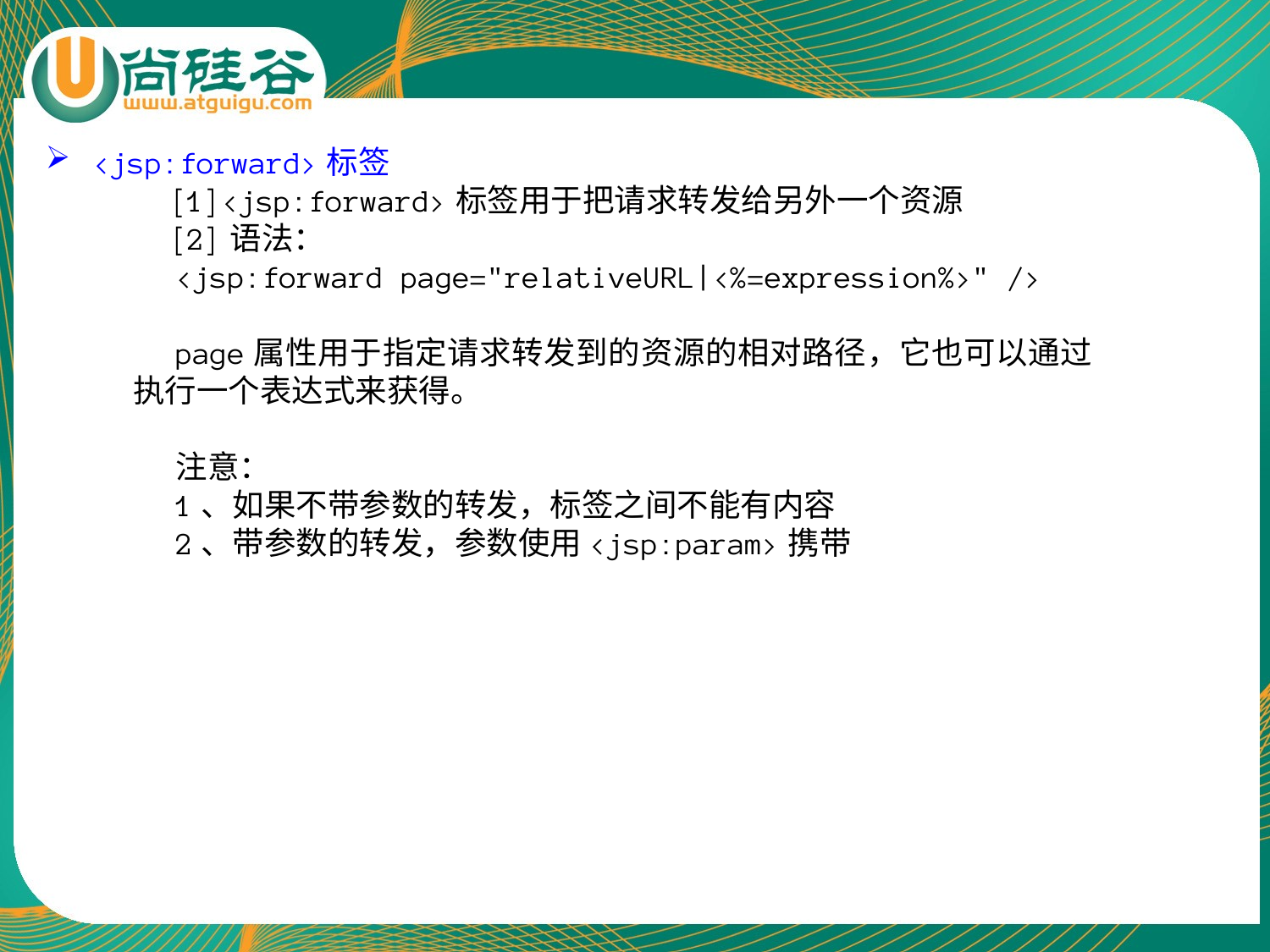

<jsp:forward>标签
[1]<jsp:forward>标签用于把请求转发给另外一个资源
[2]语法：
<jsp:forward page="relativeURL|<%=expression%>" />

page属性用于指定请求转发到的资源的相对路径，它也可以通过执行一个表达式来获得。

注意：
1、如果不带参数的转发，标签之间不能有内容
2、带参数的转发，参数使用<jsp:param>携带